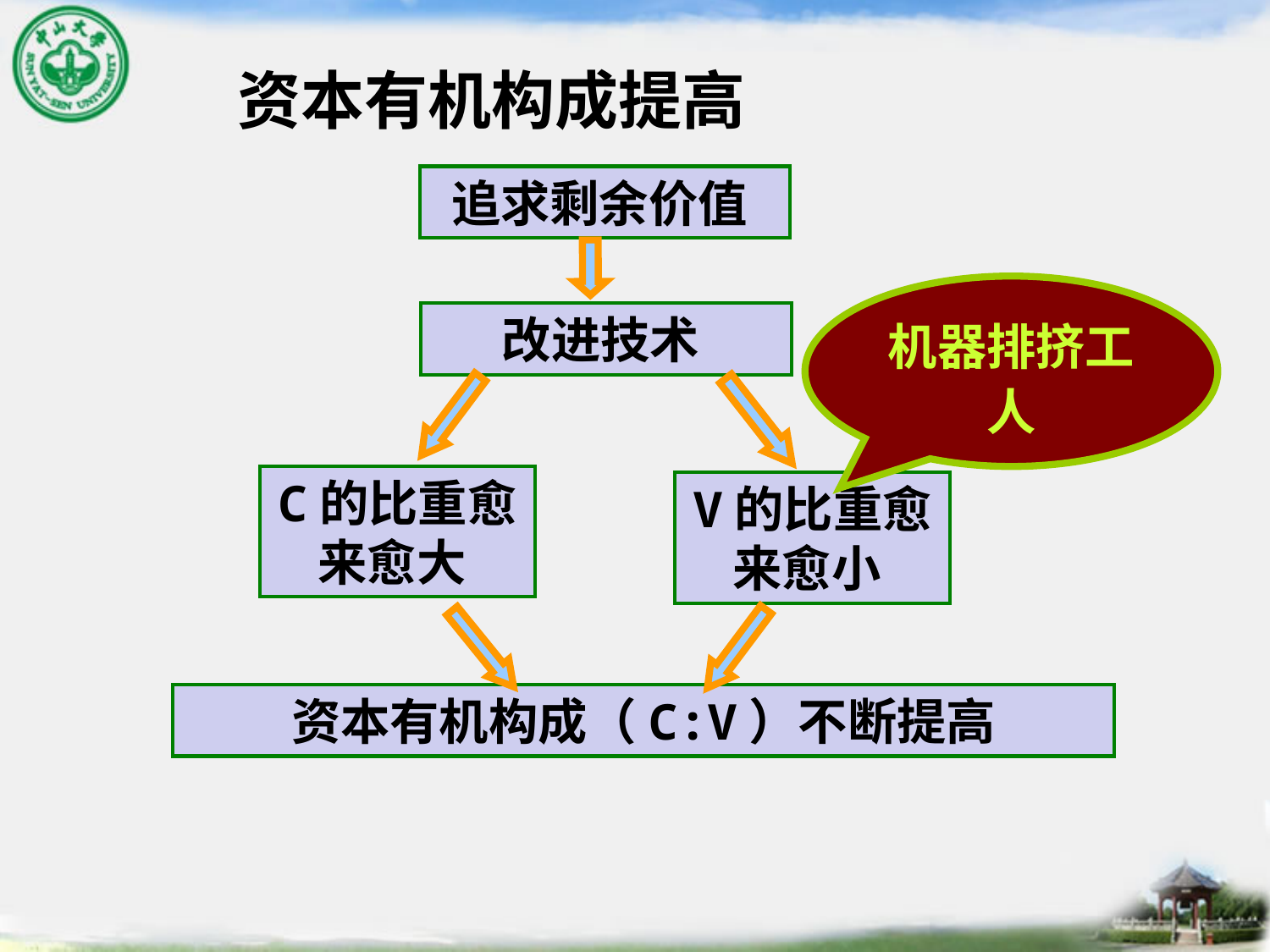

资本有机构成提高
追求剩余价值

机器排挤工人
改进技术

C的比重愈来愈大
V的比重愈来愈小

资本有机构成（C:V）不断提高